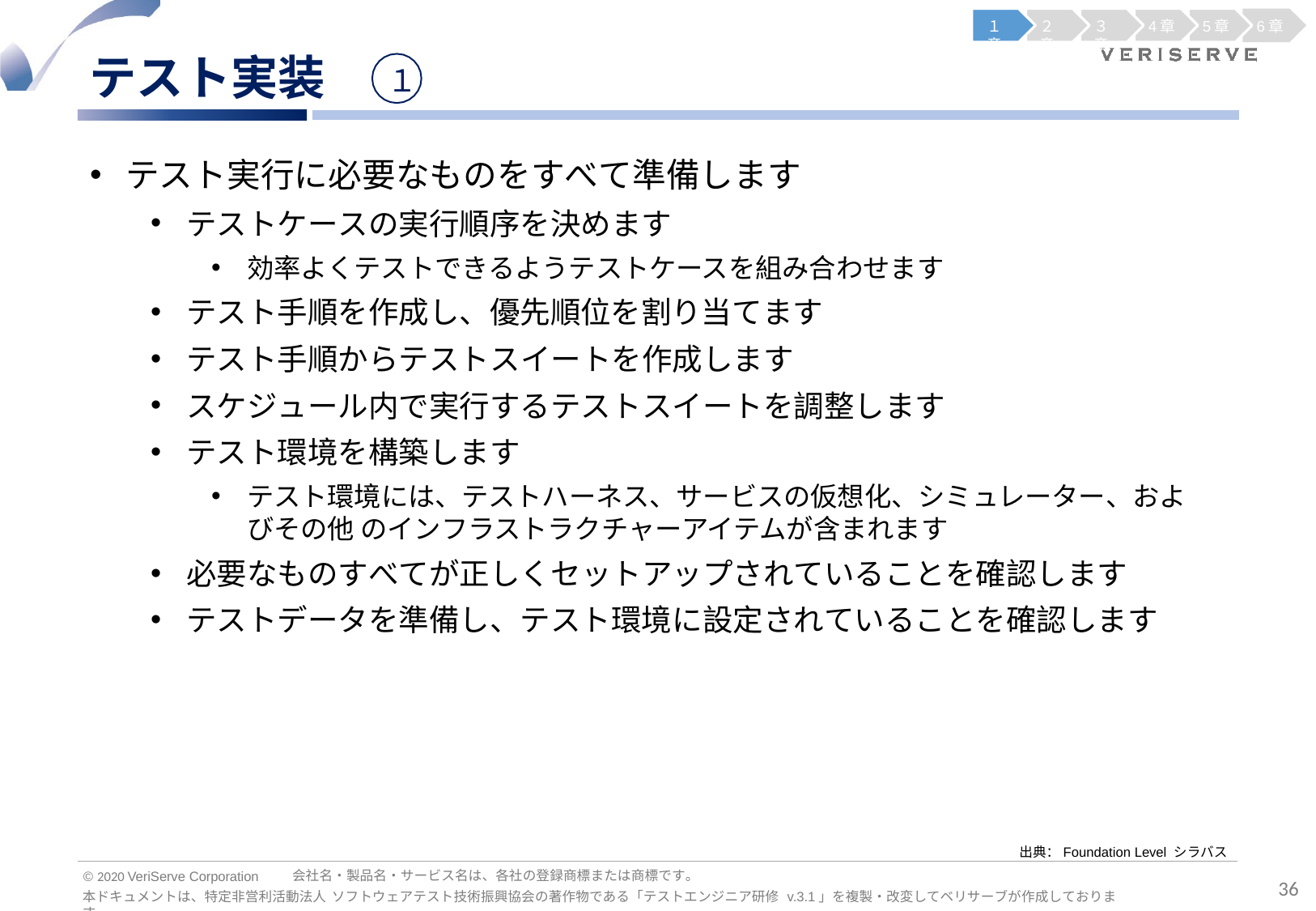

１章
２章
３章
4章
5章
6章
テスト実装

１
テスト実行に必要なものをすべて準備します
テストケースの実行順序を決めます
効率よくテストできるようテストケースを組み合わせます
テスト手順を作成し、優先順位を割り当てます
テスト手順からテストスイートを作成します
スケジュール内で実行するテストスイートを調整します
テスト環境を構築します
テスト環境には、テストハーネス、サービスの仮想化、シミュレーター、およびその他 のインフラストラクチャーアイテムが含まれます
必要なものすべてが正しくセットアップされていることを確認します
テストデータを準備し、テスト環境に設定されていることを確認します
出典：Foundation Level シラバス
会社名・製品名・サービス名は、各社の登録商標または商標です。
© 2020 VeriServe Corporation
36
本ドキュメントは、特定非営利活動法人 ソフトウェアテスト技術振興協会の著作物である「テストエンジニア研修 v.3.1」を複製・改変してベリサーブが作成しております。